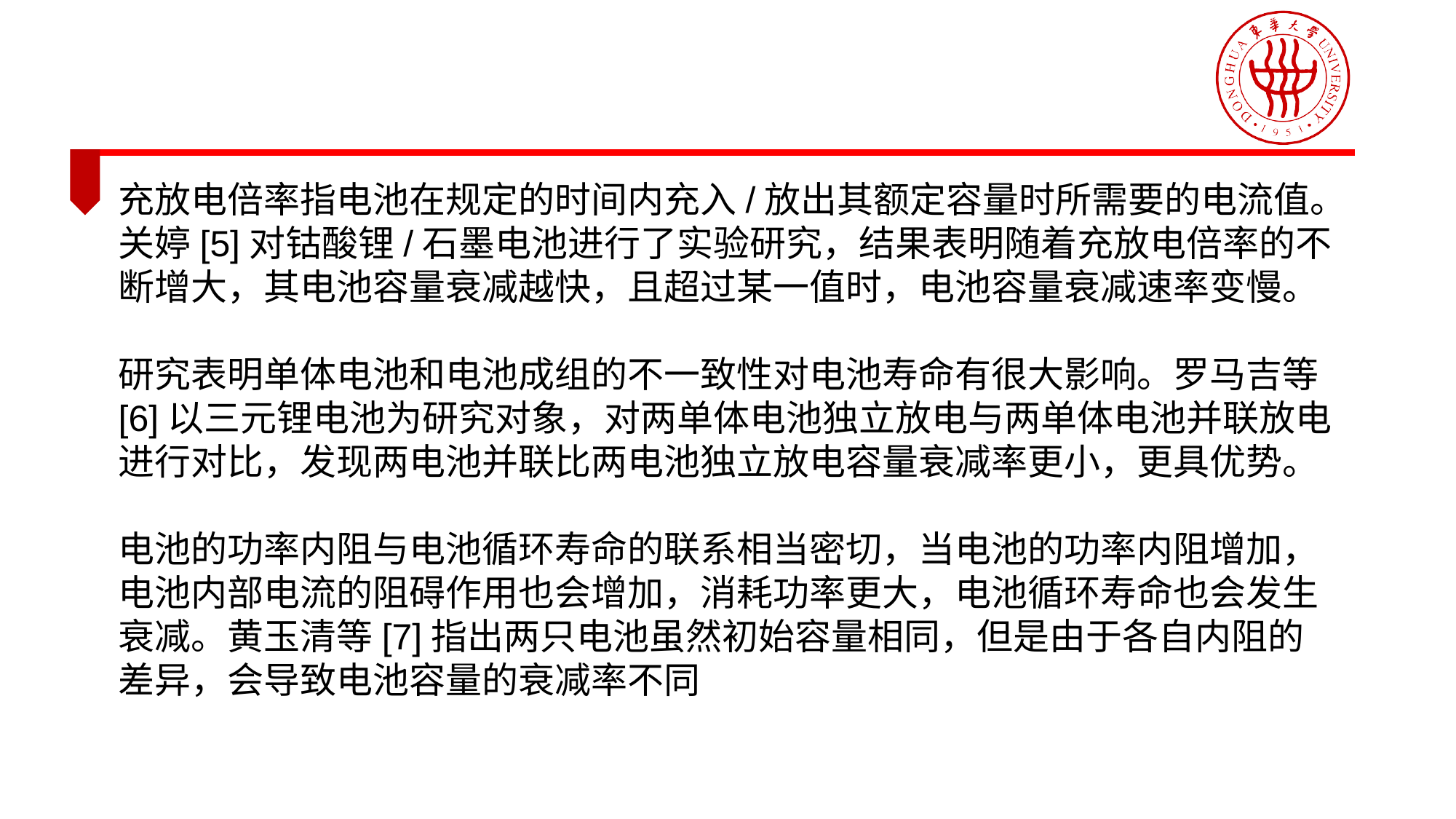

充放电倍率指电池在规定的时间内充入/放出其额定容量时所需要的电流值。关婷[5]对钴酸锂/石墨电池进行了实验研究，结果表明随着充放电倍率的不断增大，其电池容量衰减越快，且超过某一值时，电池容量衰减速率变慢。

研究表明单体电池和电池成组的不一致性对电池寿命有很大影响。罗马吉等[6]以三元锂电池为研究对象，对两单体电池独立放电与两单体电池并联放电进行对比，发现两电池并联比两电池独立放电容量衰减率更小，更具优势。

电池的功率内阻与电池循环寿命的联系相当密切，当电池的功率内阻增加，电池内部电流的阻碍作用也会增加，消耗功率更大，电池循环寿命也会发生衰减。黄玉清等[7]指出两只电池虽然初始容量相同，但是由于各自内阻的差异，会导致电池容量的衰减率不同